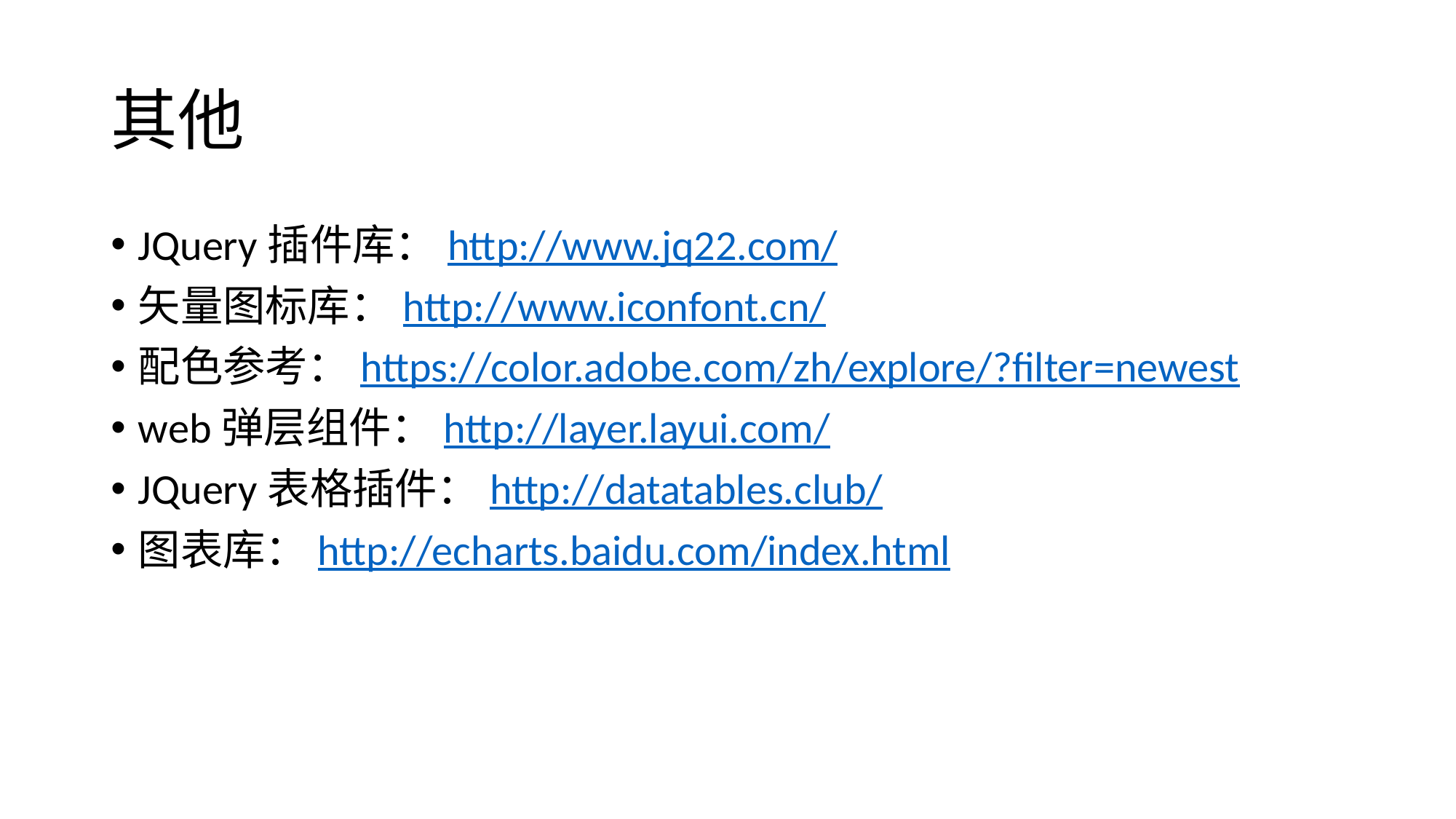

# 其他
JQuery插件库：http://www.jq22.com/
矢量图标库：http://www.iconfont.cn/
配色参考：https://color.adobe.com/zh/explore/?filter=newest
web弹层组件：http://layer.layui.com/
JQuery表格插件：http://datatables.club/
图表库：http://echarts.baidu.com/index.html